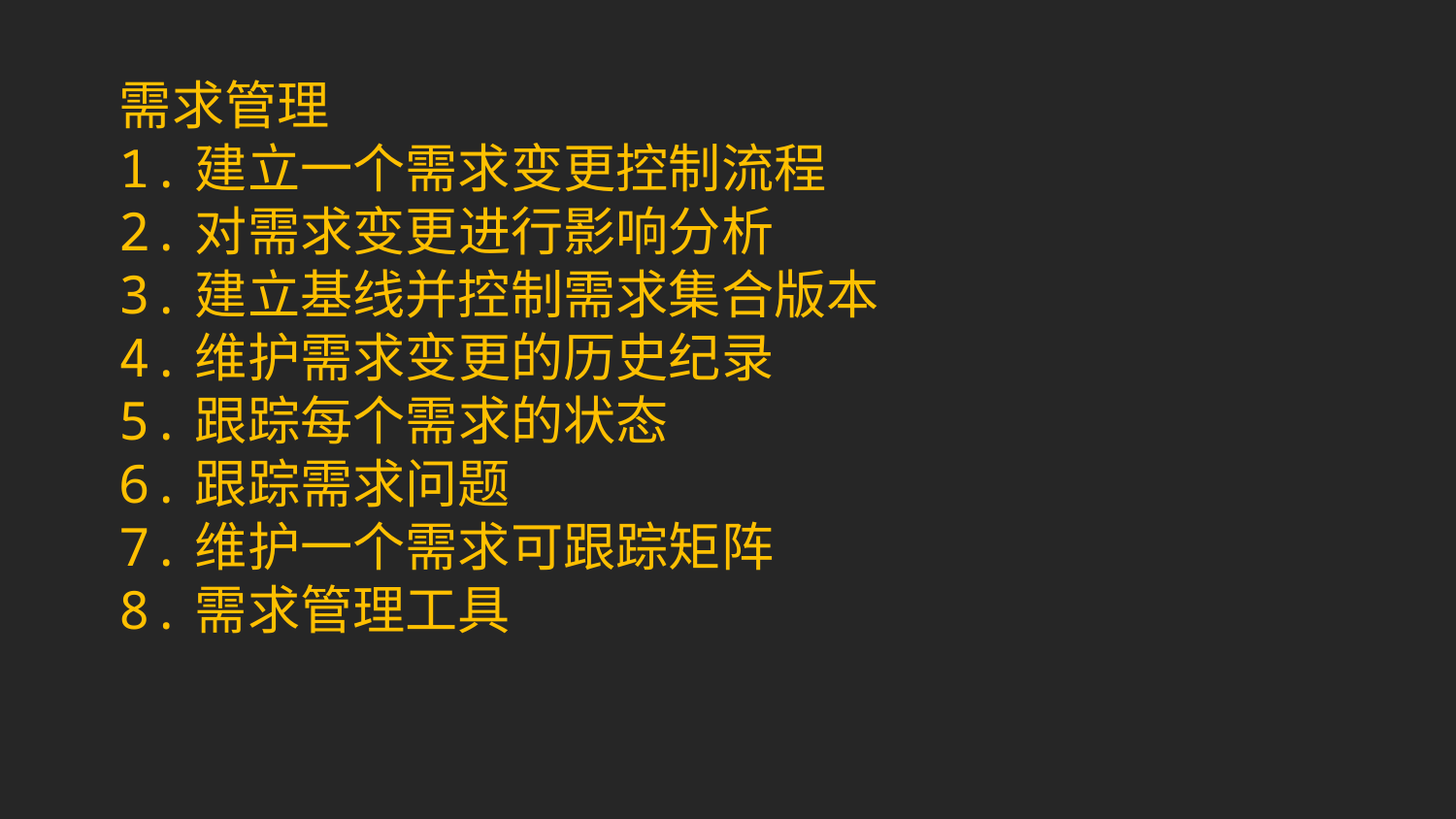

需求管理
1.建立一个需求变更控制流程
2.对需求变更进行影响分析
3.建立基线并控制需求集合版本
4.维护需求变更的历史纪录
5.跟踪每个需求的状态
6.跟踪需求问题
7.维护一个需求可跟踪矩阵
8.需求管理工具